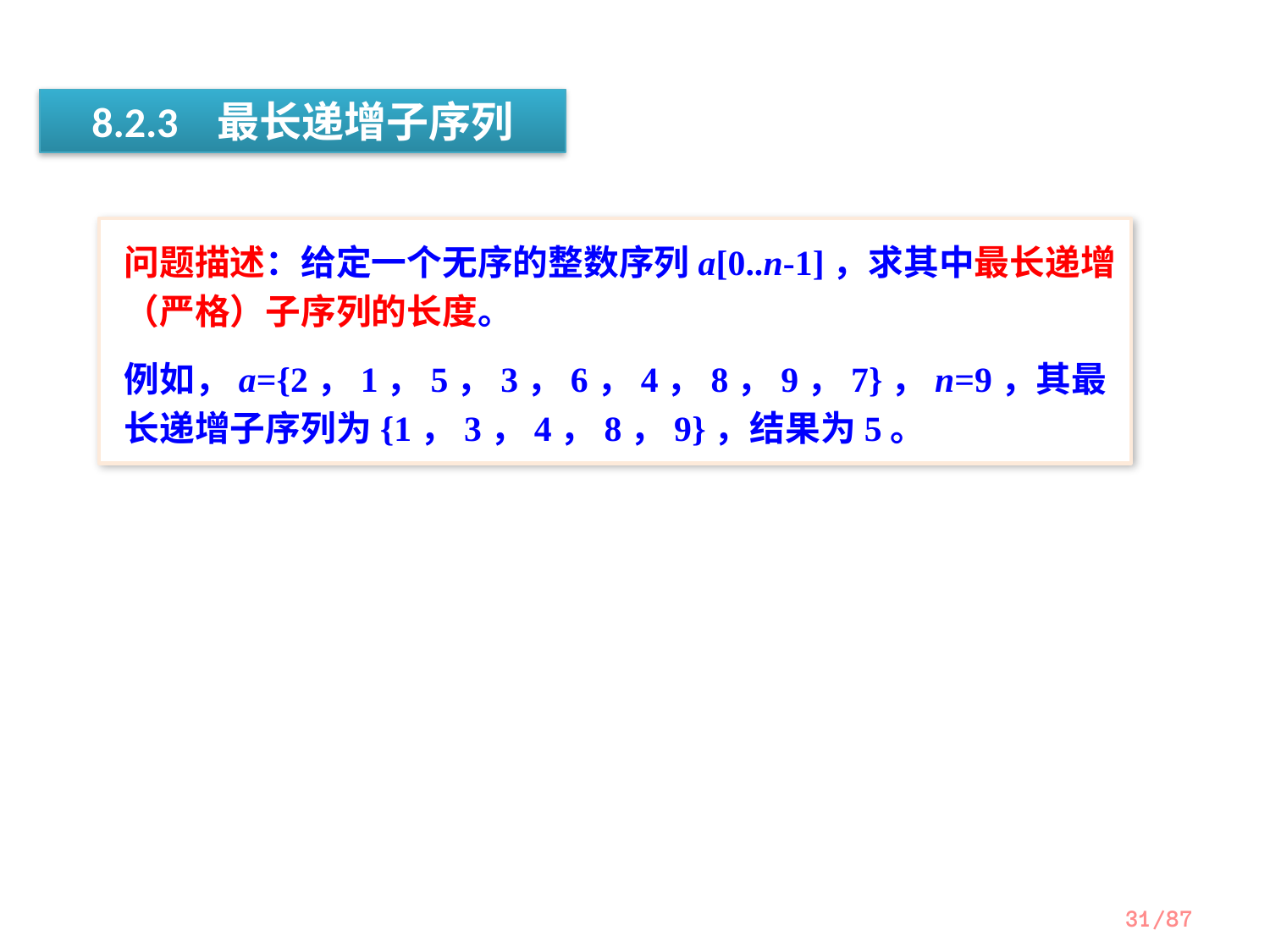

8.2.3   最长递增子序列
问题描述：给定一个无序的整数序列a[0..n-1]，求其中最长递增（严格）子序列的长度。
例如，a={2，1，5，3，6，4，8，9，7}，n=9，其最长递增子序列为{1，3，4，8，9}，结果为5。
31/87